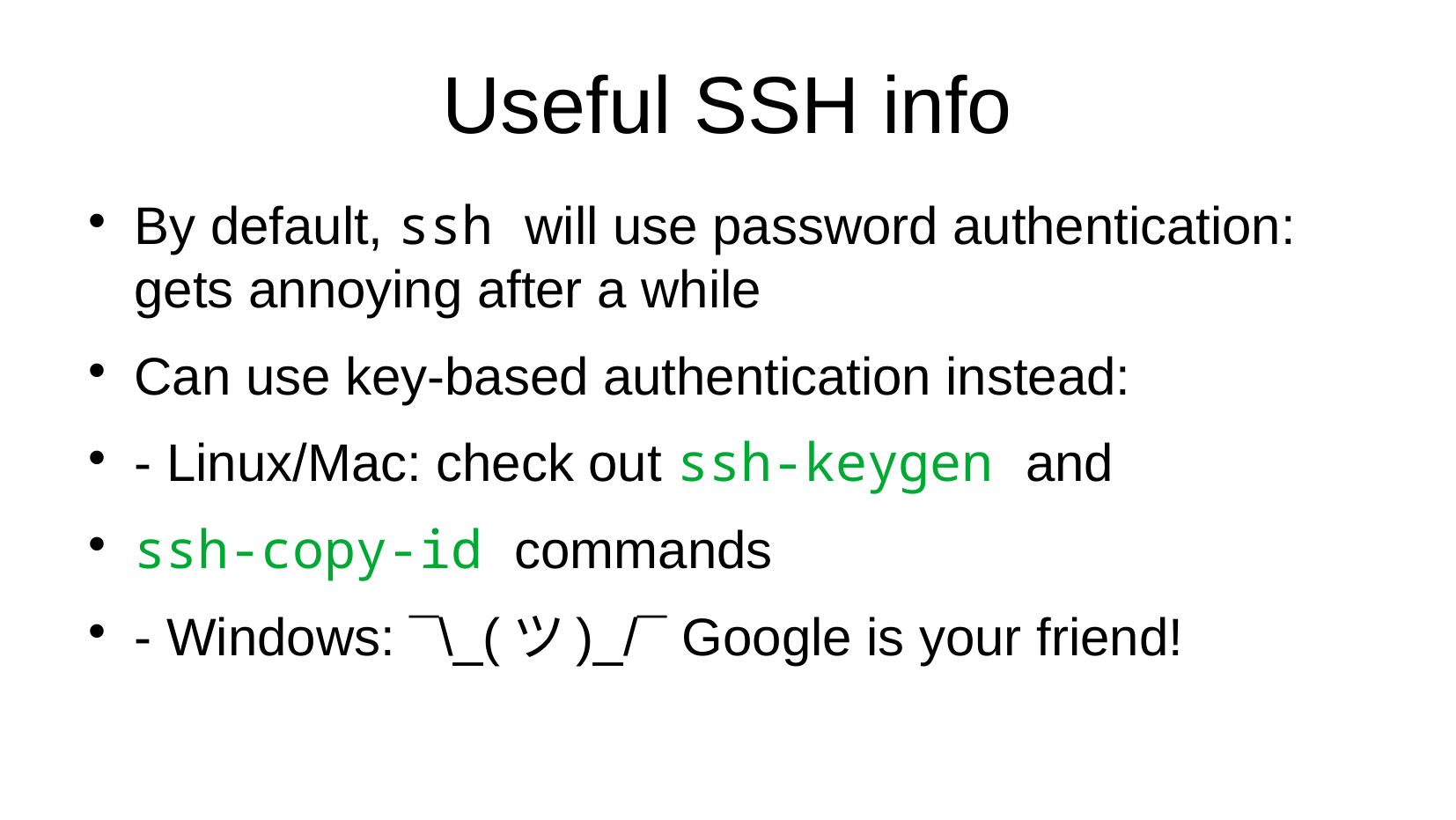

Useful SSH info
By default, ssh will use password authentication: gets annoying after a while
Can use key-based authentication instead:
- Linux/Mac: check out ssh-keygen and
ssh-copy-id commands
- Windows: ¯\_(ツ)_/¯ Google is your friend!